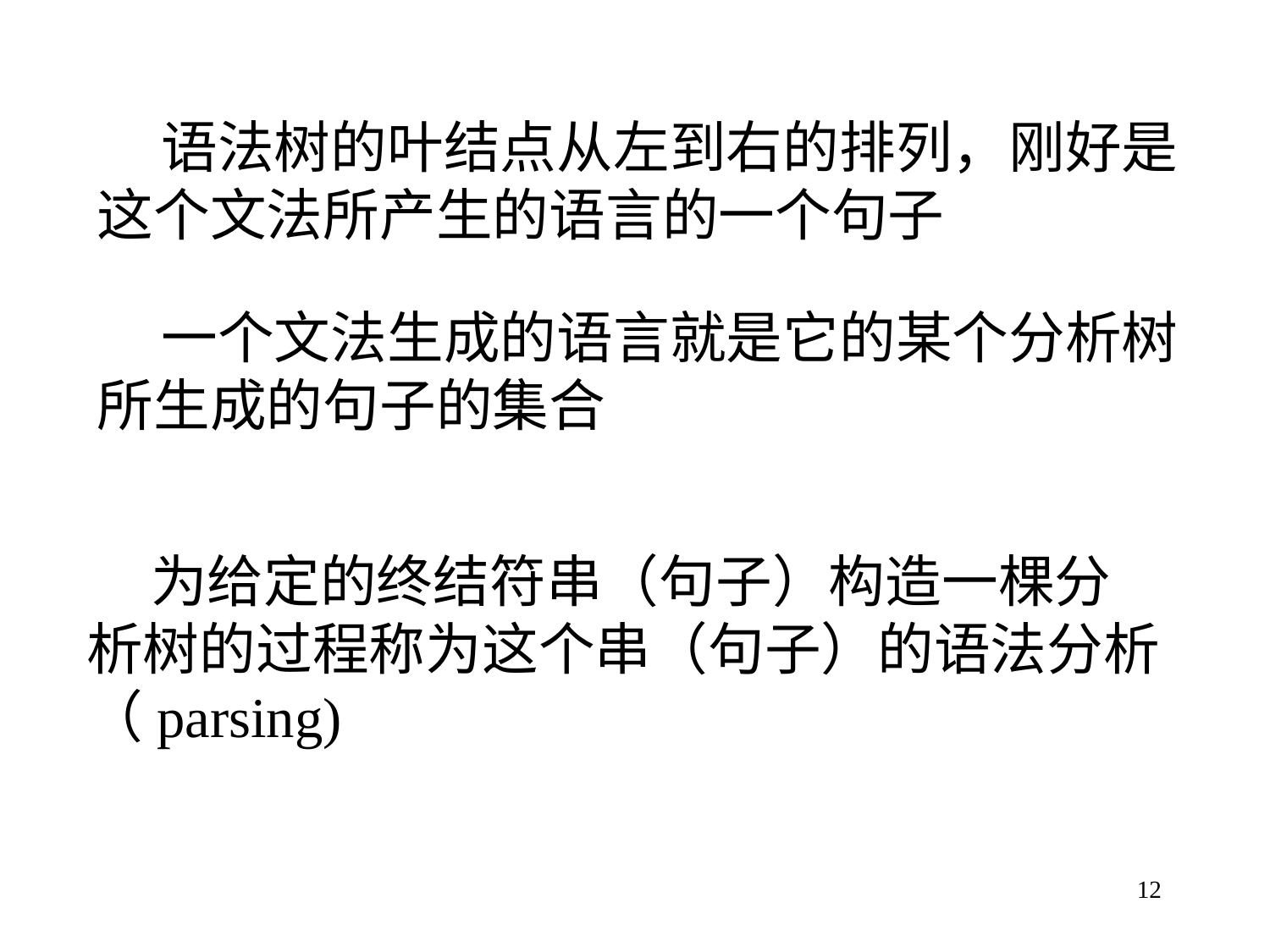

语法树的叶结点从左到右的排列，刚好是这个文法所产生的语言的一个句子
    一个文法生成的语言就是它的某个分析树所生成的句子的集合
    为给定的终结符串（句子）构造一棵分析树的过程称为这个串（句子）的语法分析（parsing)
12